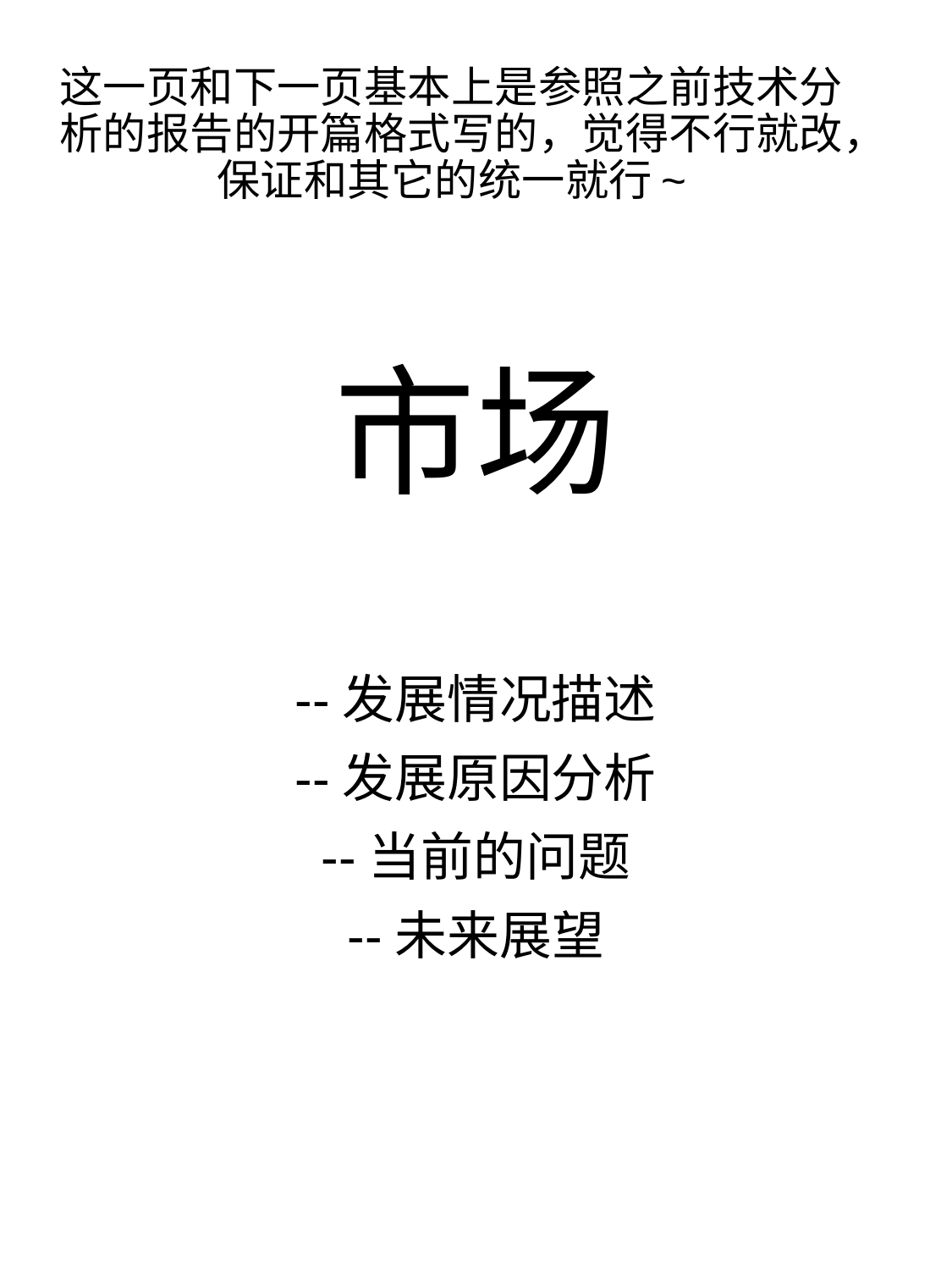

这一页和下一页基本上是参照之前技术分析的报告的开篇格式写的，觉得不行就改，保证和其它的统一就行~
# 市场
--发展情况描述
--发展原因分析
--当前的问题
--未来展望